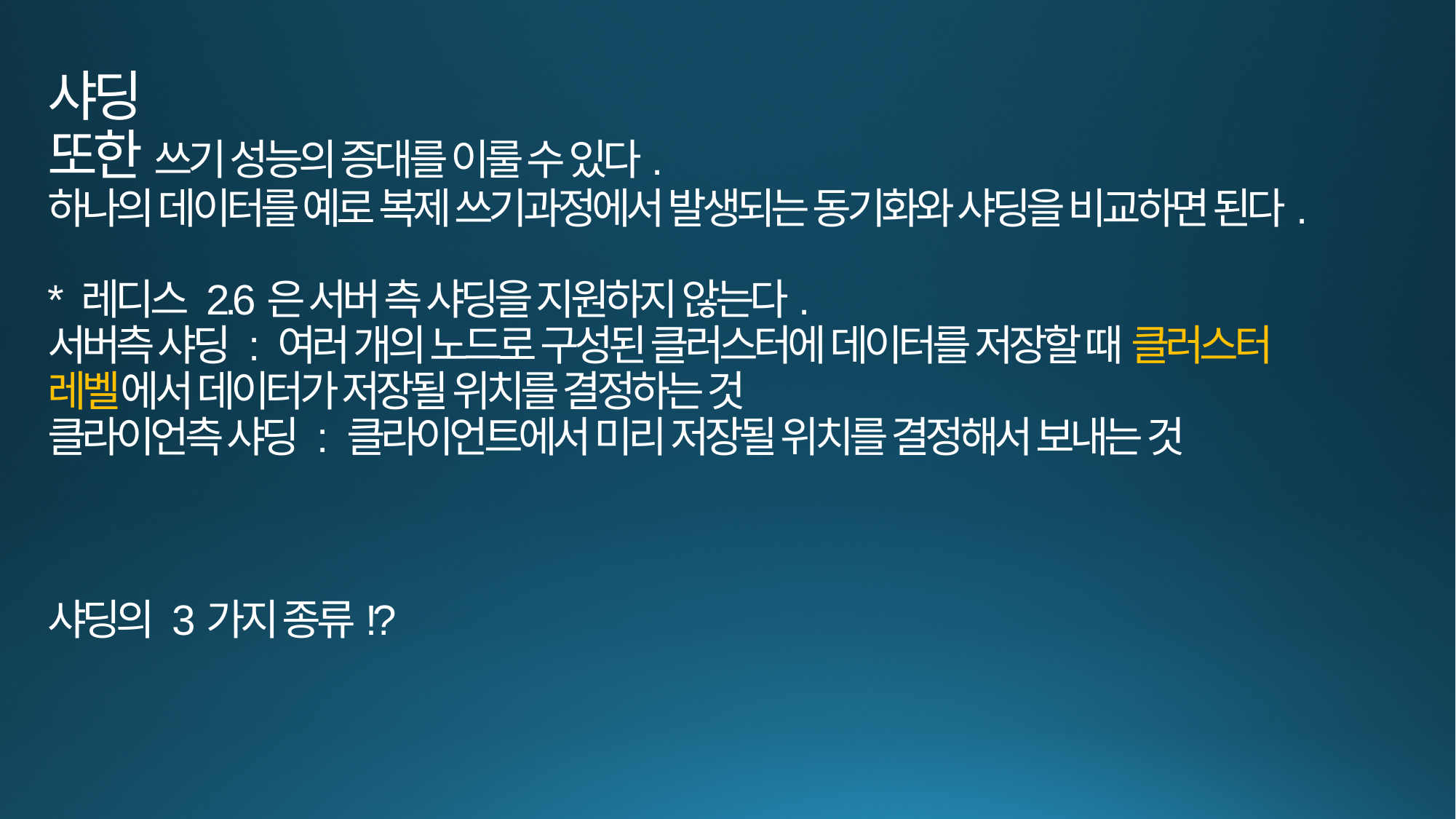

# 샤딩 또한 쓰기 성능의 증대를 이룰 수 있다. 하나의 데이터를 예로 복제 쓰기과정에서 발생되는 동기화와 샤딩을 비교하면 된다. * 레디스 2.6은 서버 측 샤딩을 지원하지 않는다. 서버측 샤딩 : 여러 개의 노드로 구성된 클러스터에 데이터를 저장할 때 클러스터 레벨에서 데이터가 저장될 위치를 결정하는 것 클라이언측 샤딩 : 클라이언트에서 미리 저장될 위치를 결정해서 보내는 것 샤딩의 3가지 종류!?